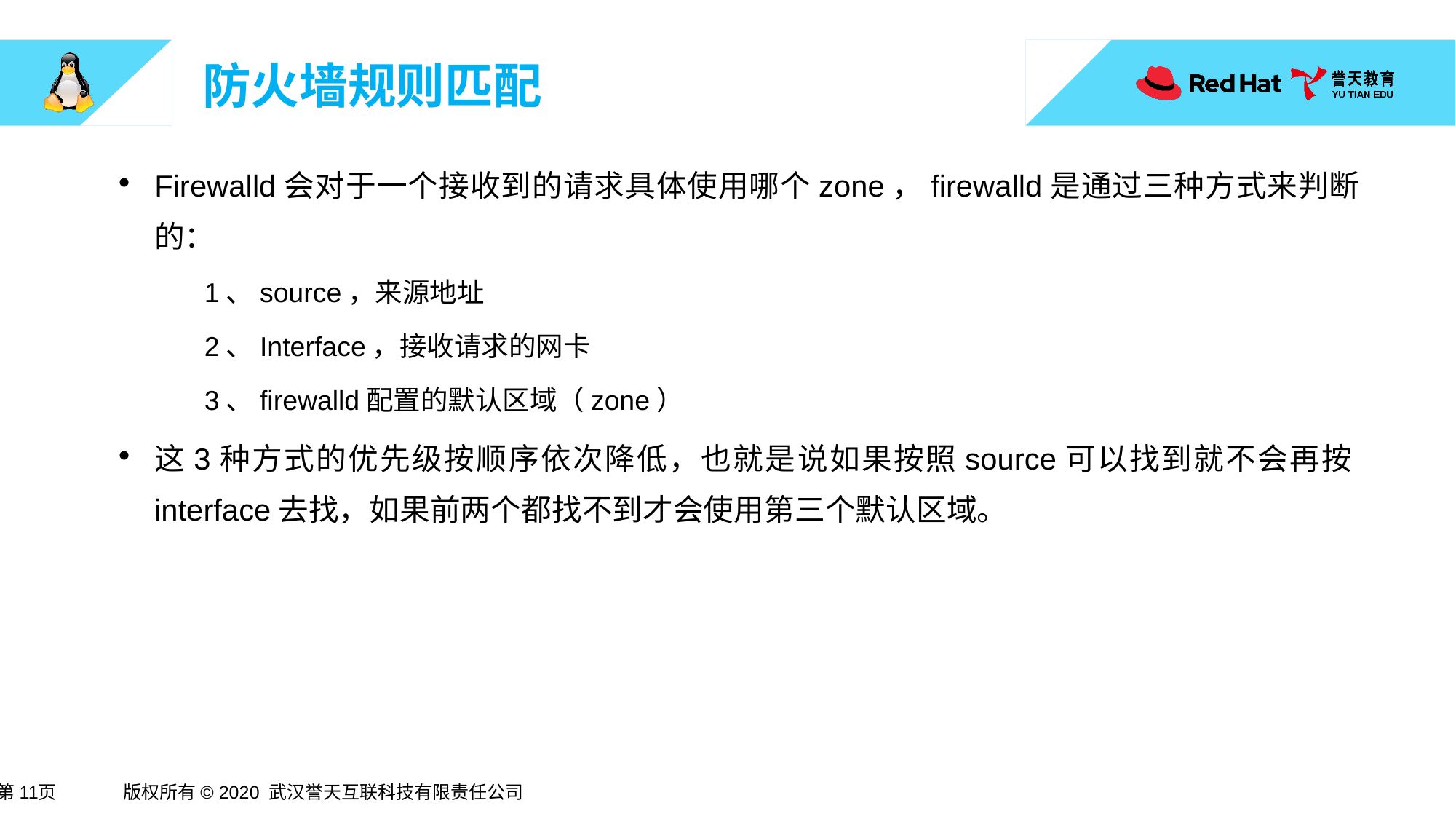

# 防火墙规则匹配
Firewalld会对于一个接收到的请求具体使用哪个zone，firewalld是通过三种方式来判断的：
1、source，来源地址
2、Interface，接收请求的网卡
3、firewalld配置的默认区域（zone）
这3种方式的优先级按顺序依次降低，也就是说如果按照source可以找到就不会再按interface去找，如果前两个都找不到才会使用第三个默认区域。